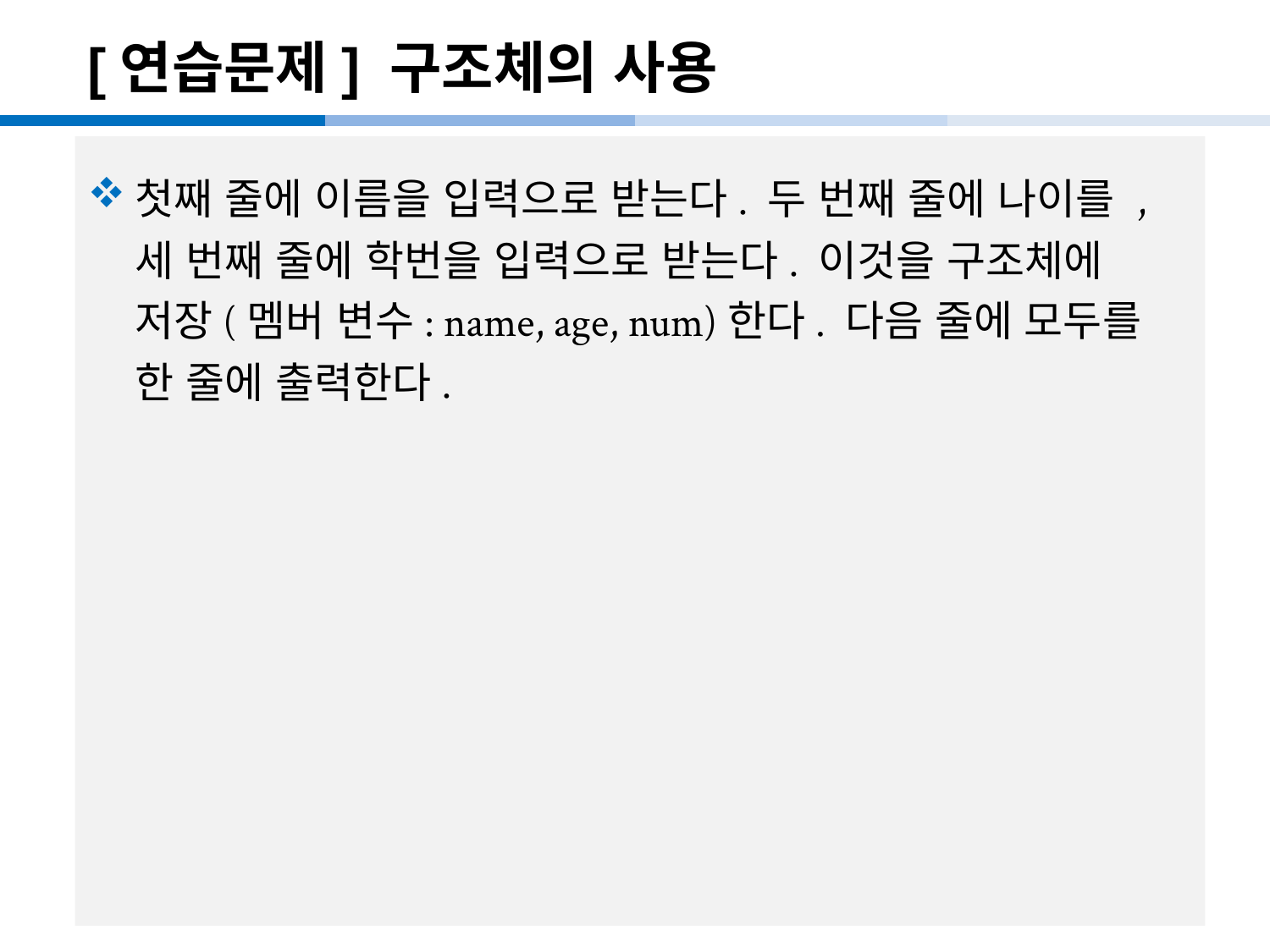

# [연습문제] 구조체의 사용
첫째 줄에 이름을 입력으로 받는다. 두 번째 줄에 나이를 , 세 번째 줄에 학번을 입력으로 받는다. 이것을 구조체에 저장(멤버 변수: name, age, num)한다. 다음 줄에 모두를 한 줄에 출력한다.